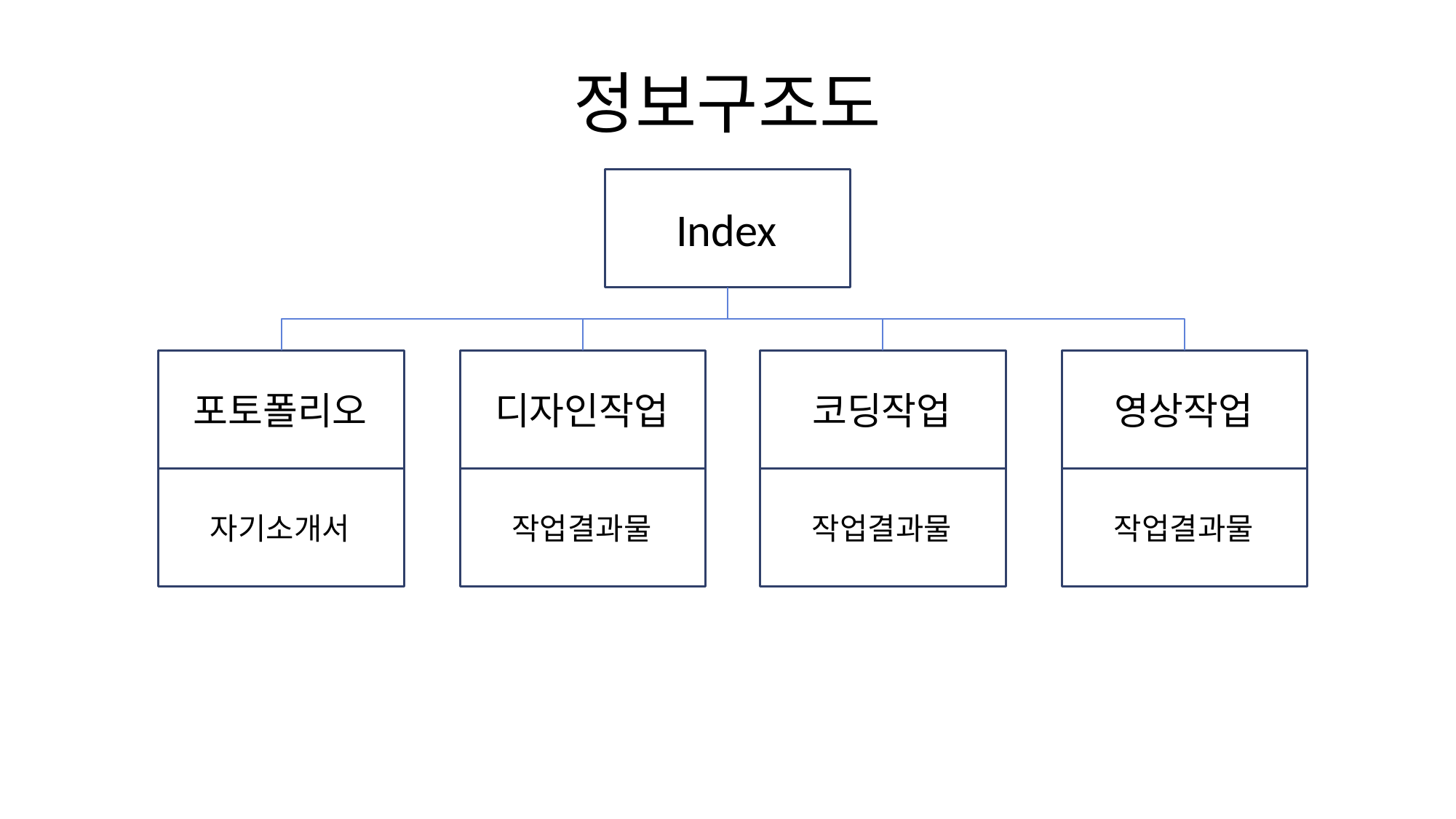

# 정보구조도
Index
포토폴리오
디자인작업
코딩작업
영상작업
자기소개서
작업결과물
작업결과물
작업결과물